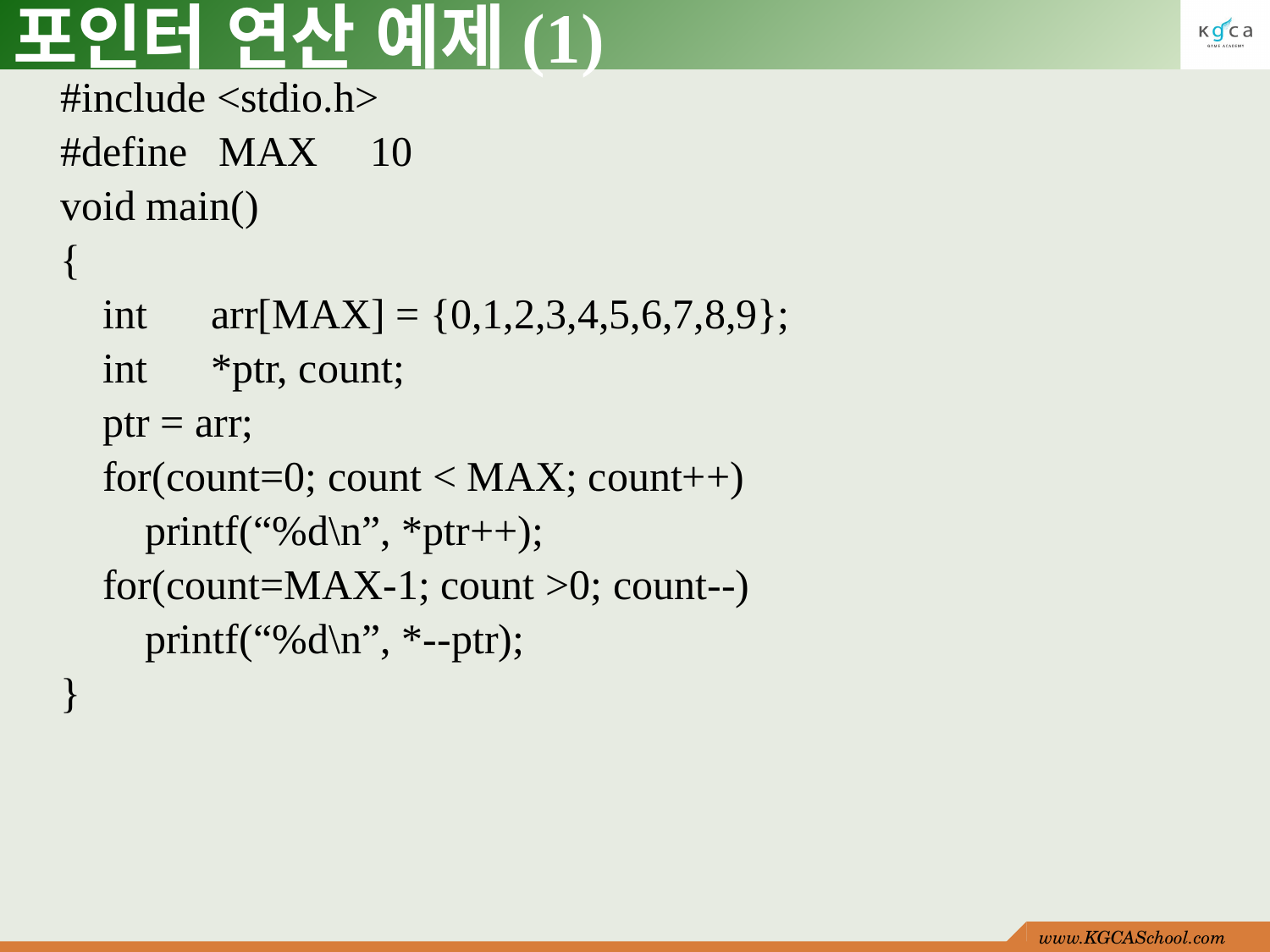

# 포인터 연산 예제(1)
#include <stdio.h>
#define   MAX     10
void main()
{
    int      arr[MAX] = {0,1,2,3,4,5,6,7,8,9};
    int      *ptr, count;
    ptr = arr;
    for(count=0; count < MAX; count++)
        printf(“%d\n”, *ptr++);
    for(count=MAX-1; count >0; count--)
        printf(“%d\n”, *--ptr);
}